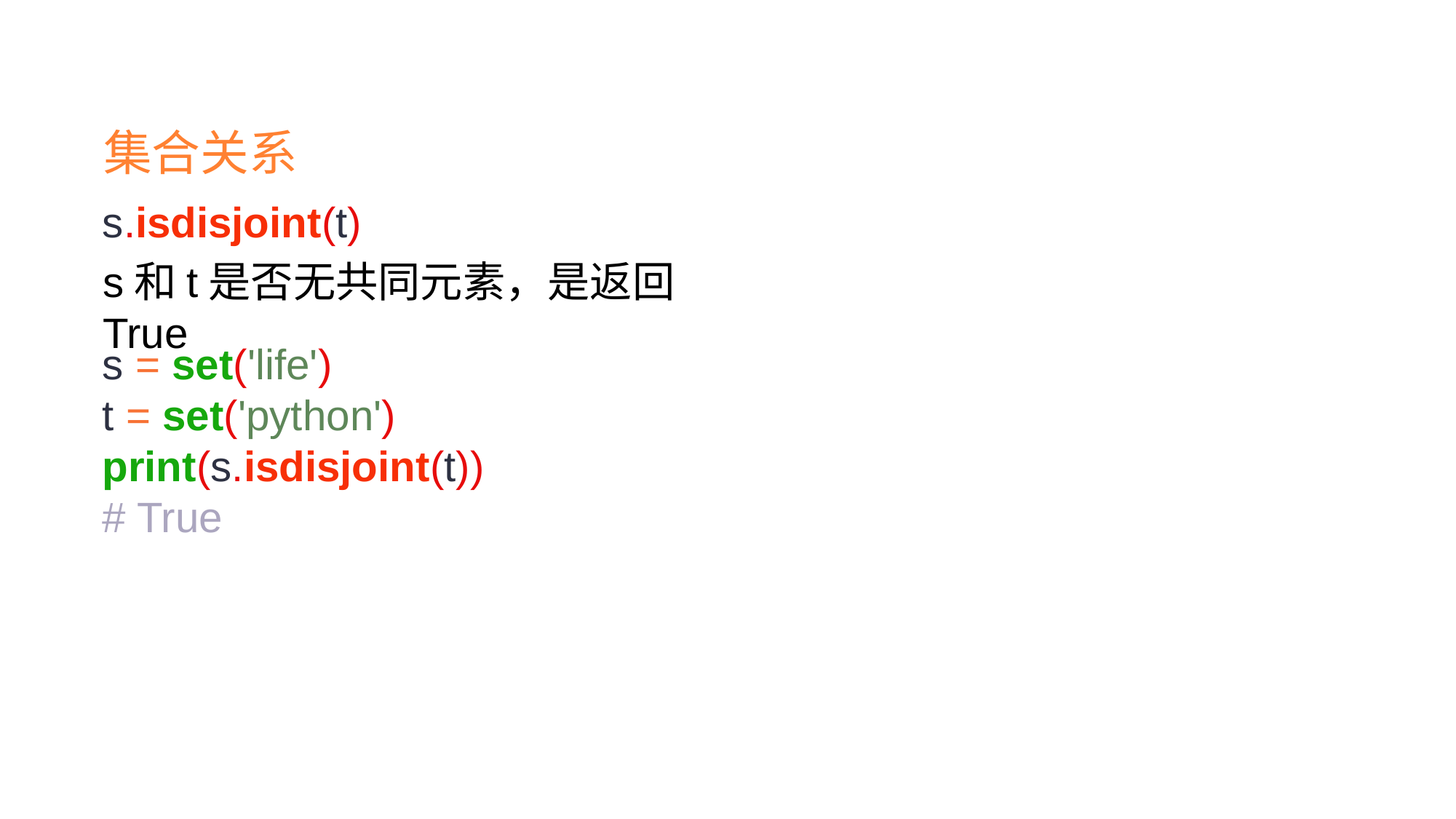

集合关系
s.isdisjoint(t)
s和t是否无共同元素，是返回True
s = set('life')
t = set('python')
print(s.isdisjoint(t))
# True